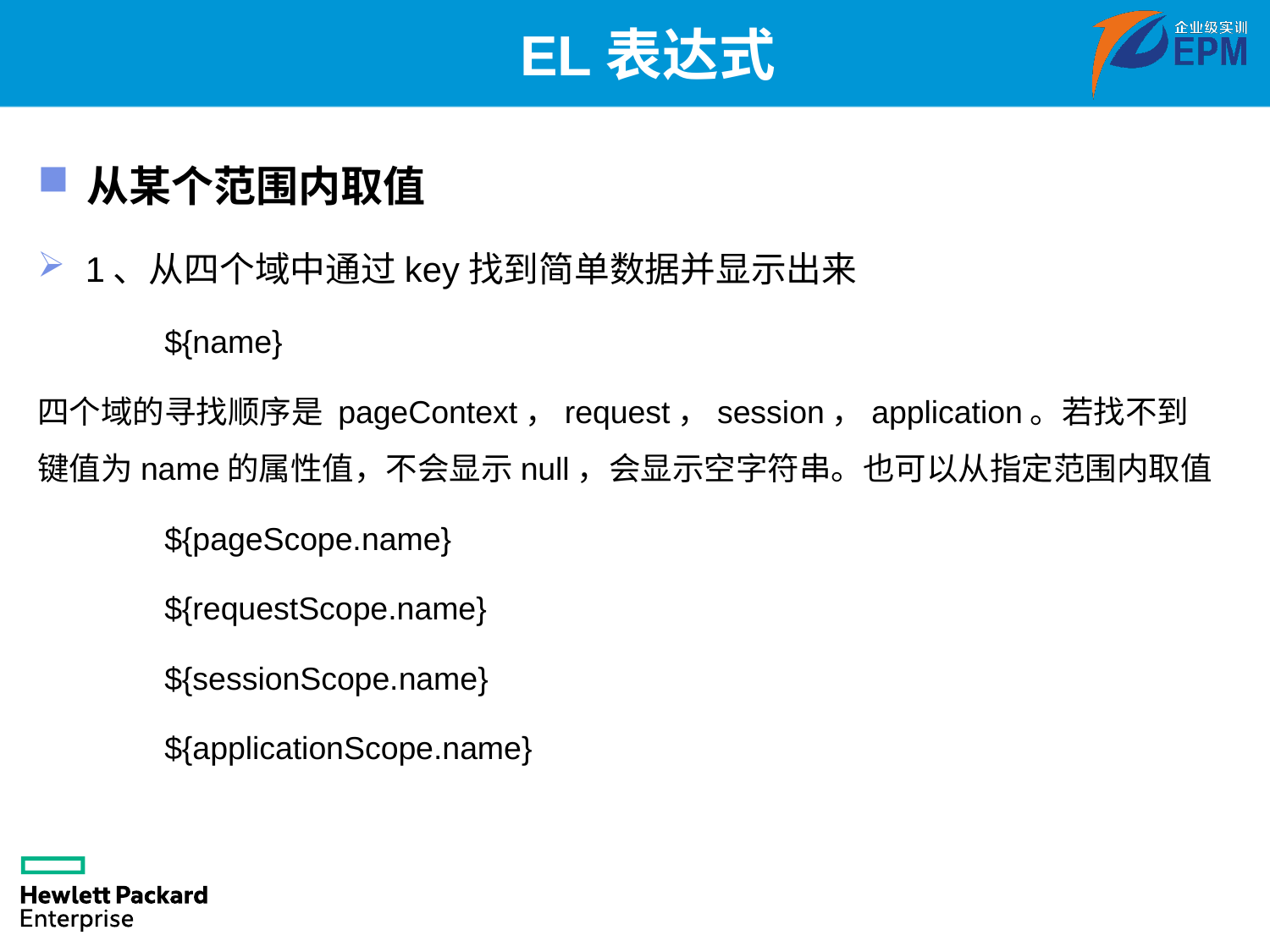

# EL表达式
从某个范围内取值
1、从四个域中通过key找到简单数据并显示出来
	${name}
四个域的寻找顺序是 pageContext，request，session，application。若找不到键值为name的属性值，不会显示null，会显示空字符串。也可以从指定范围内取值
	${pageScope.name}
	${requestScope.name}
	${sessionScope.name}
	${applicationScope.name}